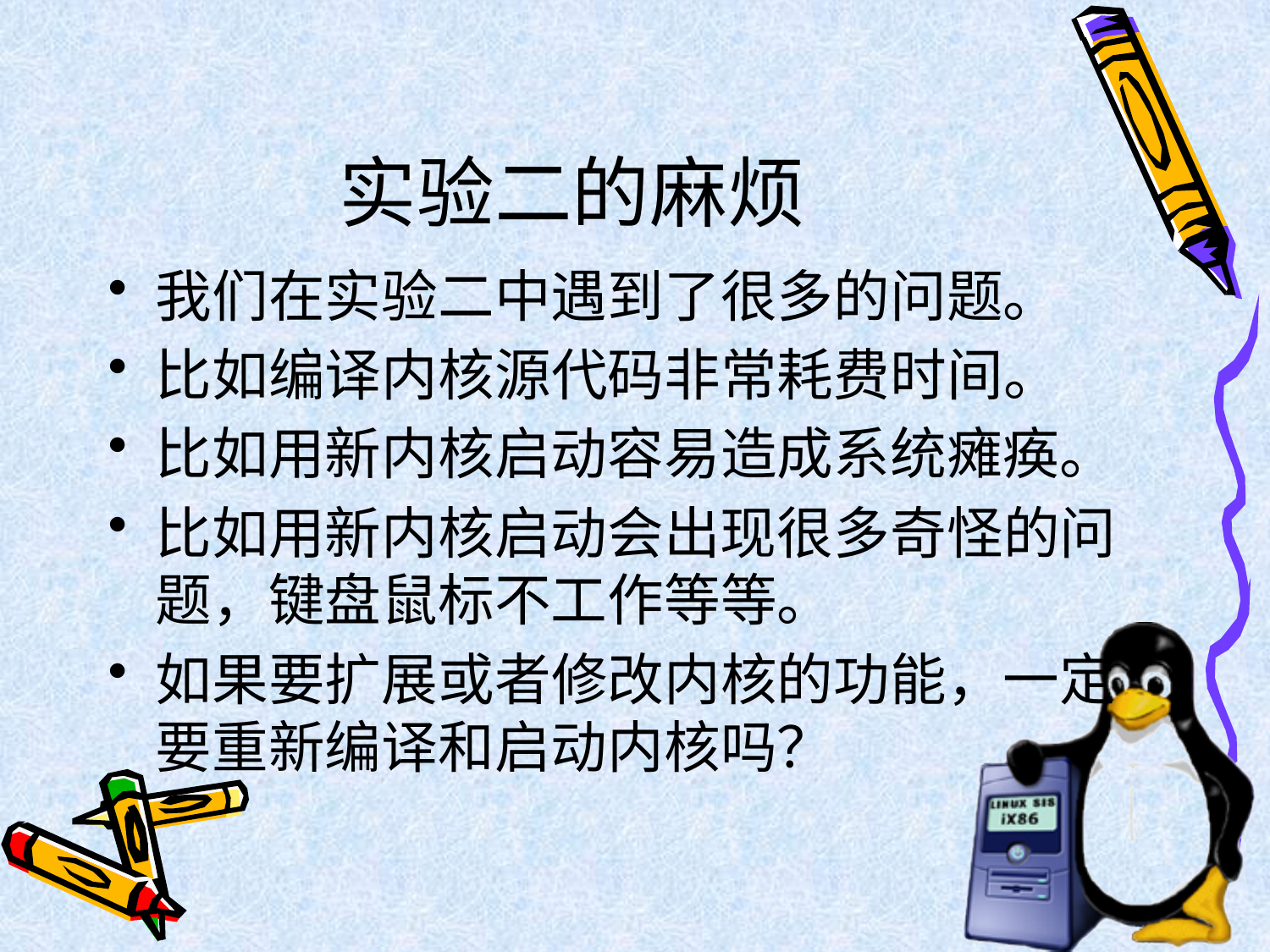

# 实验二的麻烦
我们在实验二中遇到了很多的问题。
比如编译内核源代码非常耗费时间。
比如用新内核启动容易造成系统瘫痪。
比如用新内核启动会出现很多奇怪的问题，键盘鼠标不工作等等。
如果要扩展或者修改内核的功能，一定要重新编译和启动内核吗？